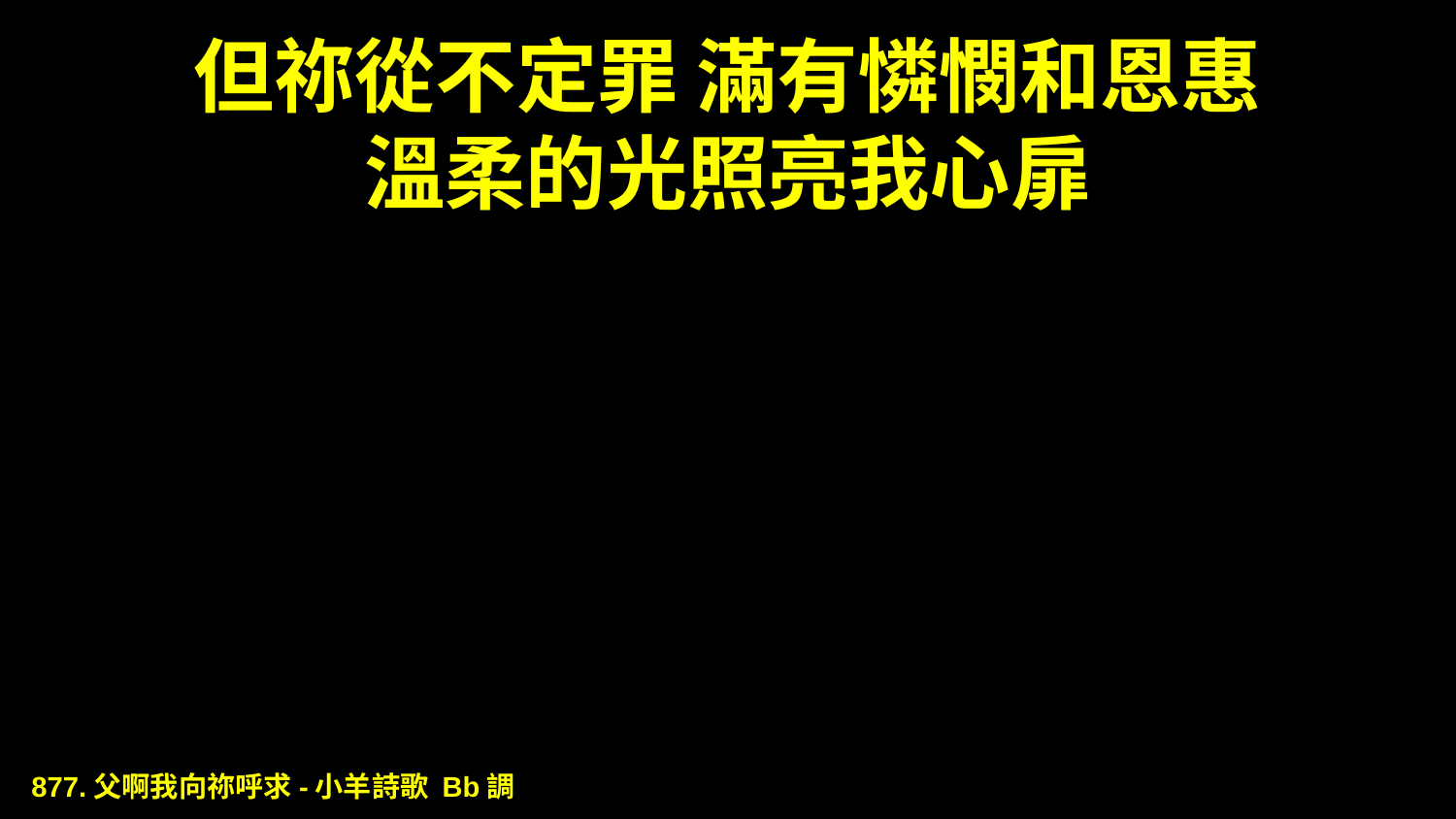

# 但祢從不定罪 滿有憐憫和恩惠 溫柔的光照亮我心扉
877.父啊我向祢呼求-小羊詩歌 Bb調